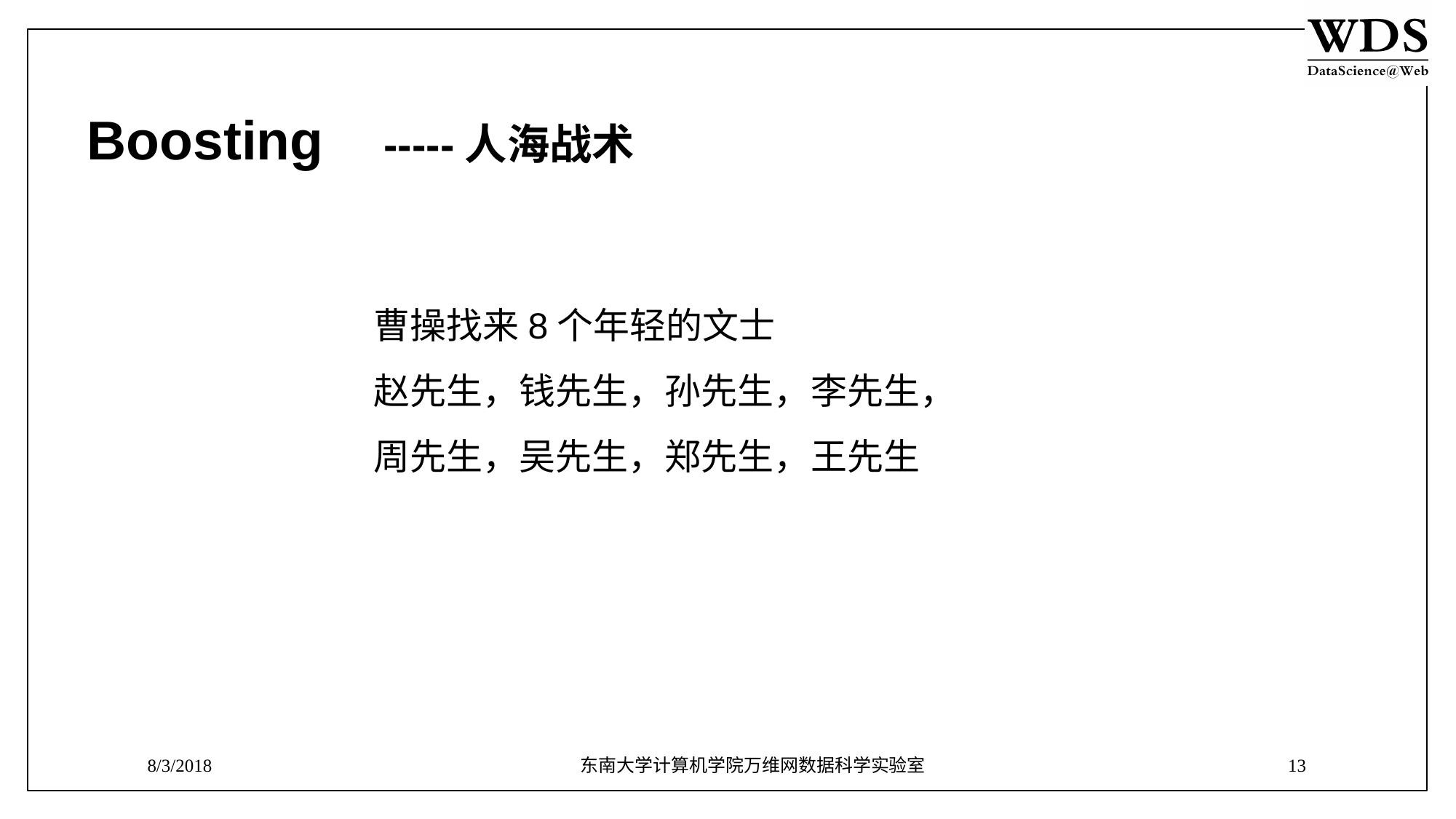

Boosting    -----人海战术

曹操找来8个年轻的文士
赵先生，钱先生，孙先生，李先生，
周先生，吴先生，郑先生，王先生

8/3/2018
东南大学计算机学院万维网数据科学实验室
13